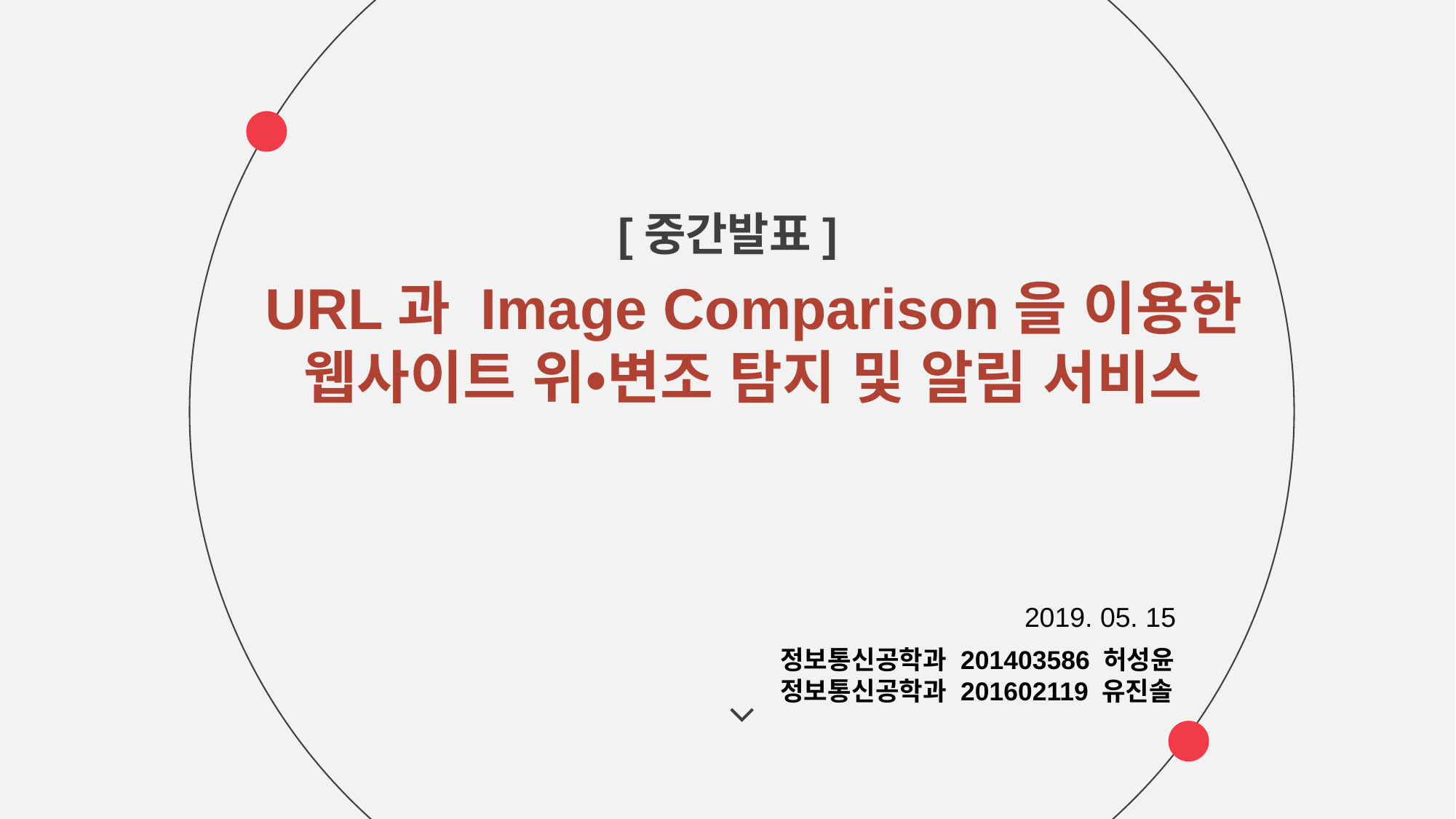

[중간발표]
URL과 Image Comparison을 이용한 웹사이트 위•변조 탐지 및 알림 서비스
2019. 05. 15
정보통신공학과 201403586 허성윤
정보통신공학과 201602119 유진솔